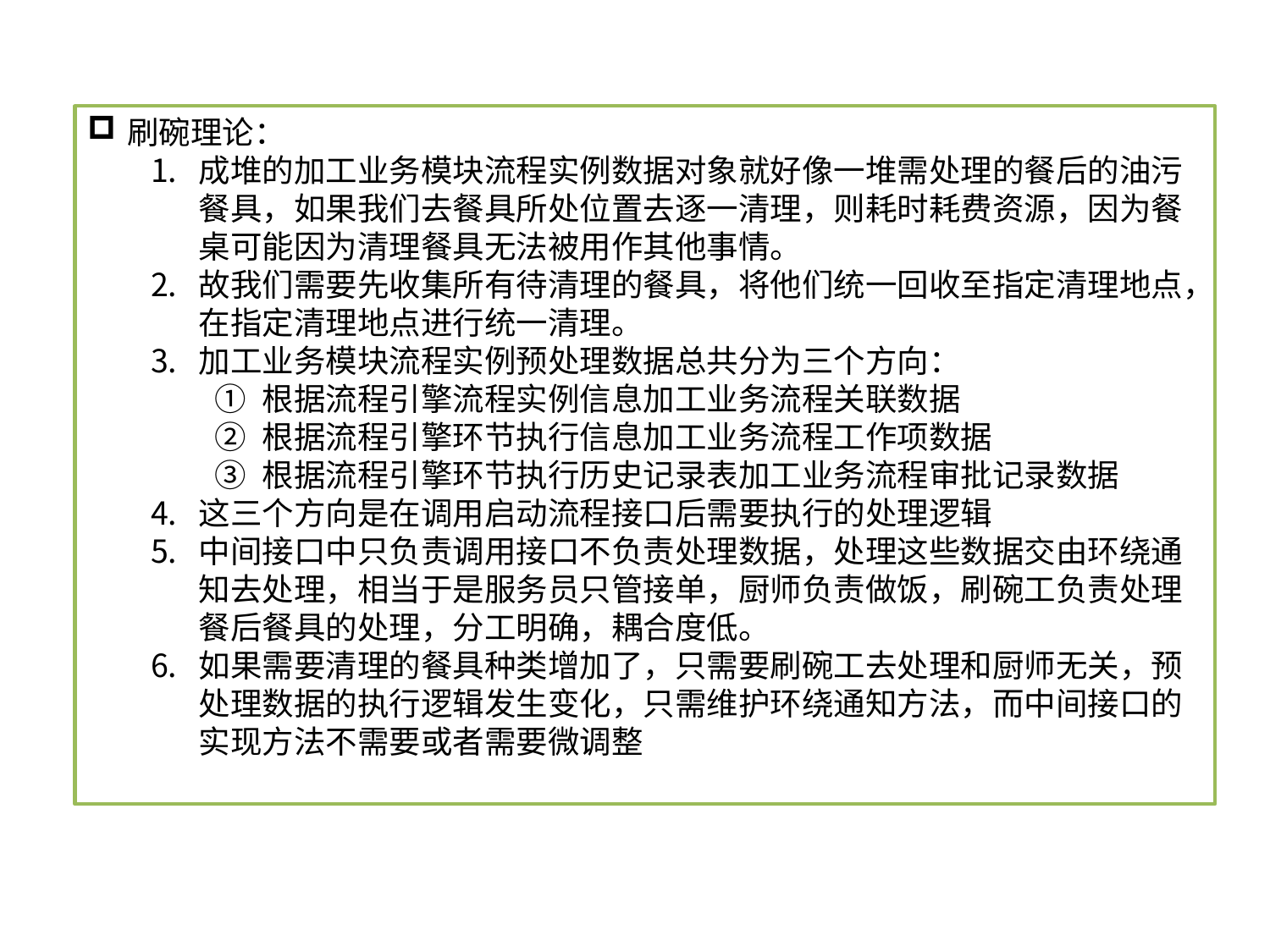

刷碗理论：
成堆的加工业务模块流程实例数据对象就好像一堆需处理的餐后的油污餐具，如果我们去餐具所处位置去逐一清理，则耗时耗费资源，因为餐桌可能因为清理餐具无法被用作其他事情。
故我们需要先收集所有待清理的餐具，将他们统一回收至指定清理地点，在指定清理地点进行统一清理。
加工业务模块流程实例预处理数据总共分为三个方向：
根据流程引擎流程实例信息加工业务流程关联数据
根据流程引擎环节执行信息加工业务流程工作项数据
根据流程引擎环节执行历史记录表加工业务流程审批记录数据
这三个方向是在调用启动流程接口后需要执行的处理逻辑
中间接口中只负责调用接口不负责处理数据，处理这些数据交由环绕通知去处理，相当于是服务员只管接单，厨师负责做饭，刷碗工负责处理餐后餐具的处理，分工明确，耦合度低。
如果需要清理的餐具种类增加了，只需要刷碗工去处理和厨师无关，预处理数据的执行逻辑发生变化，只需维护环绕通知方法，而中间接口的实现方法不需要或者需要微调整